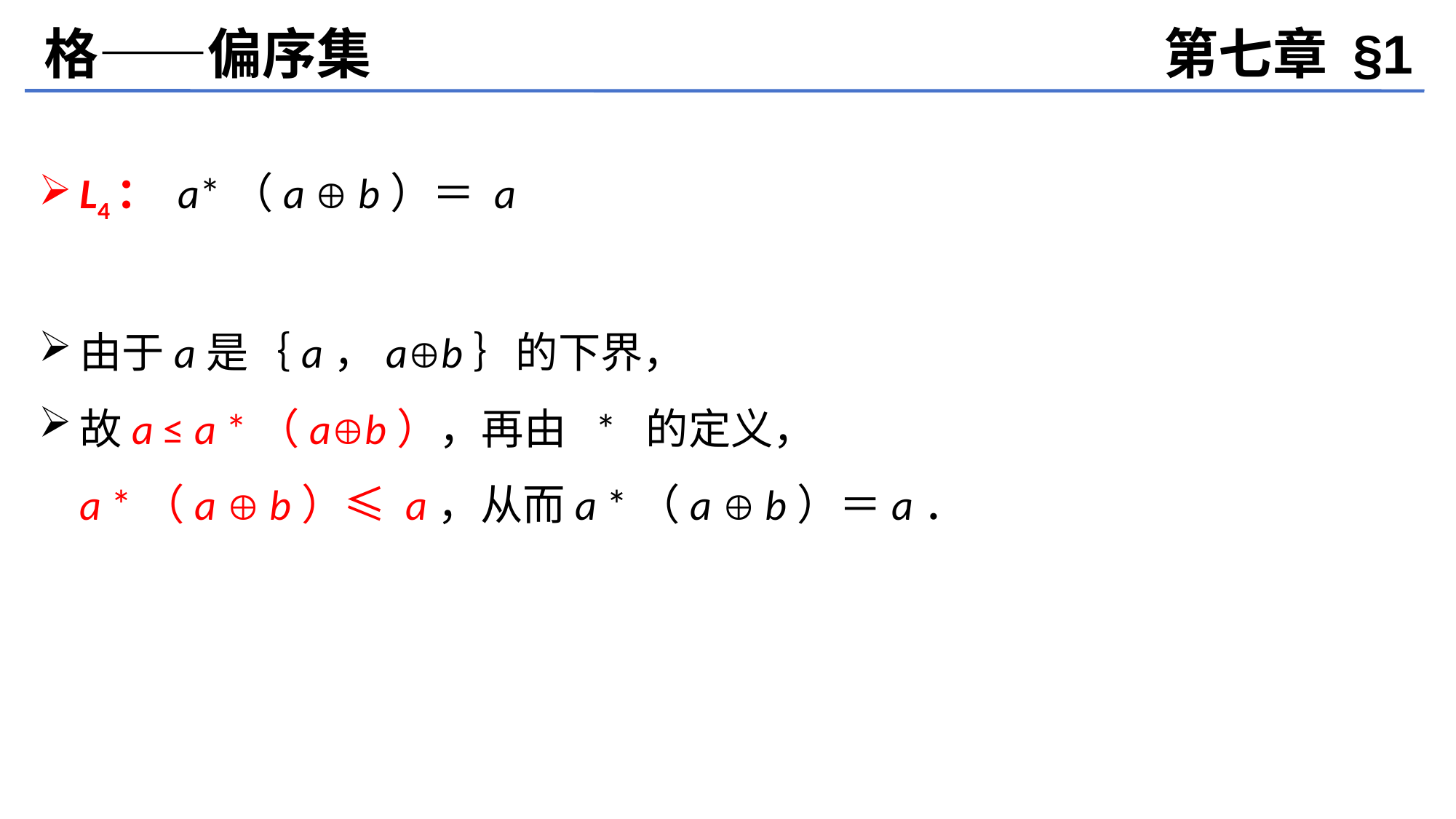

格——偏序集
第七章 §1
L4： a*（a ⊕ b）＝ a

由于a是｛a，a⊕b｝的下界，
故a ≤ a *（a⊕b），再由  *  的定义，
a *（a ⊕ b）≤ a，从而a *（a ⊕ b）＝a．